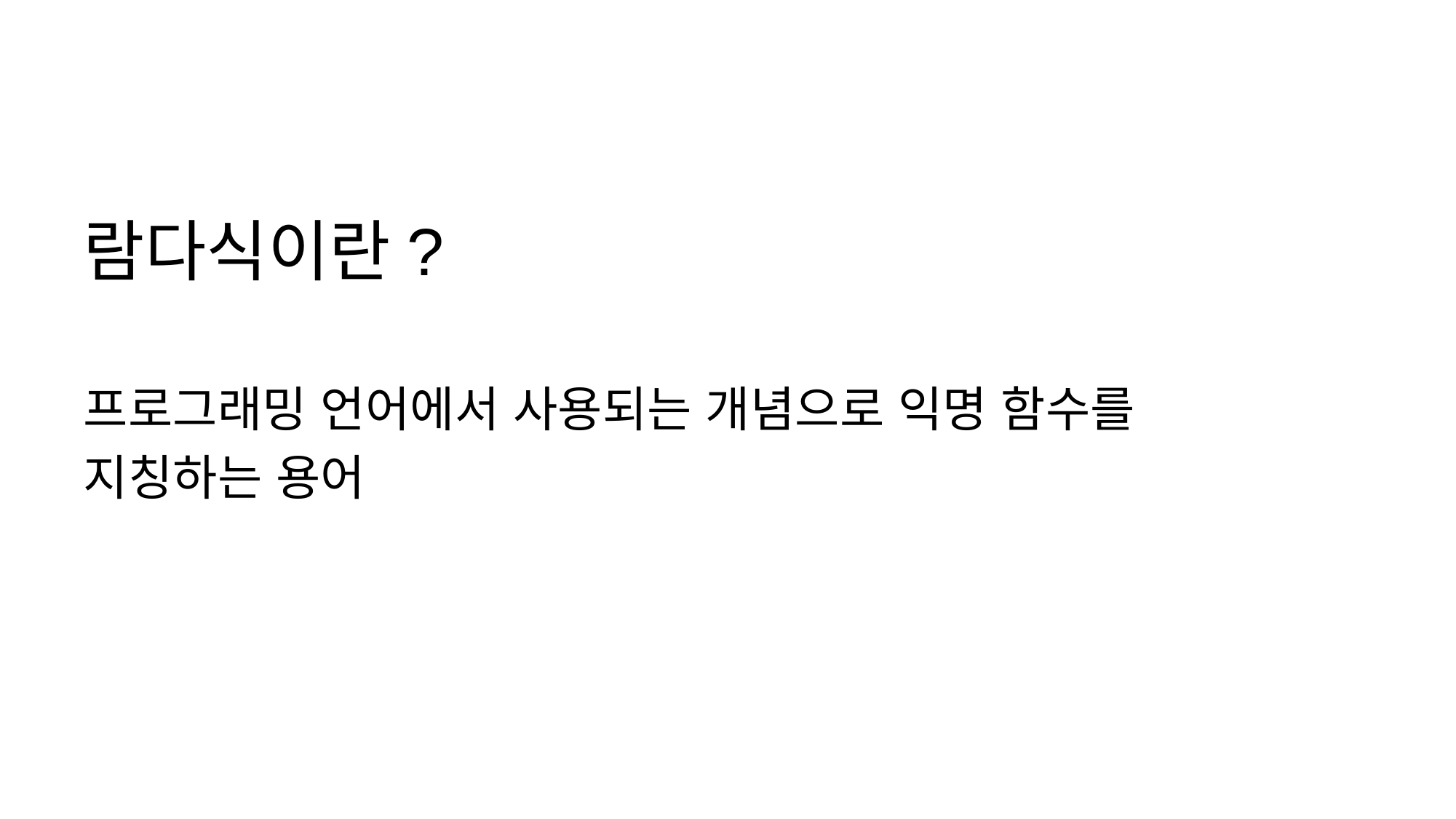

# 람다식이란?
프로그래밍 언어에서 사용되는 개념으로 익명 함수를
지칭하는 용어